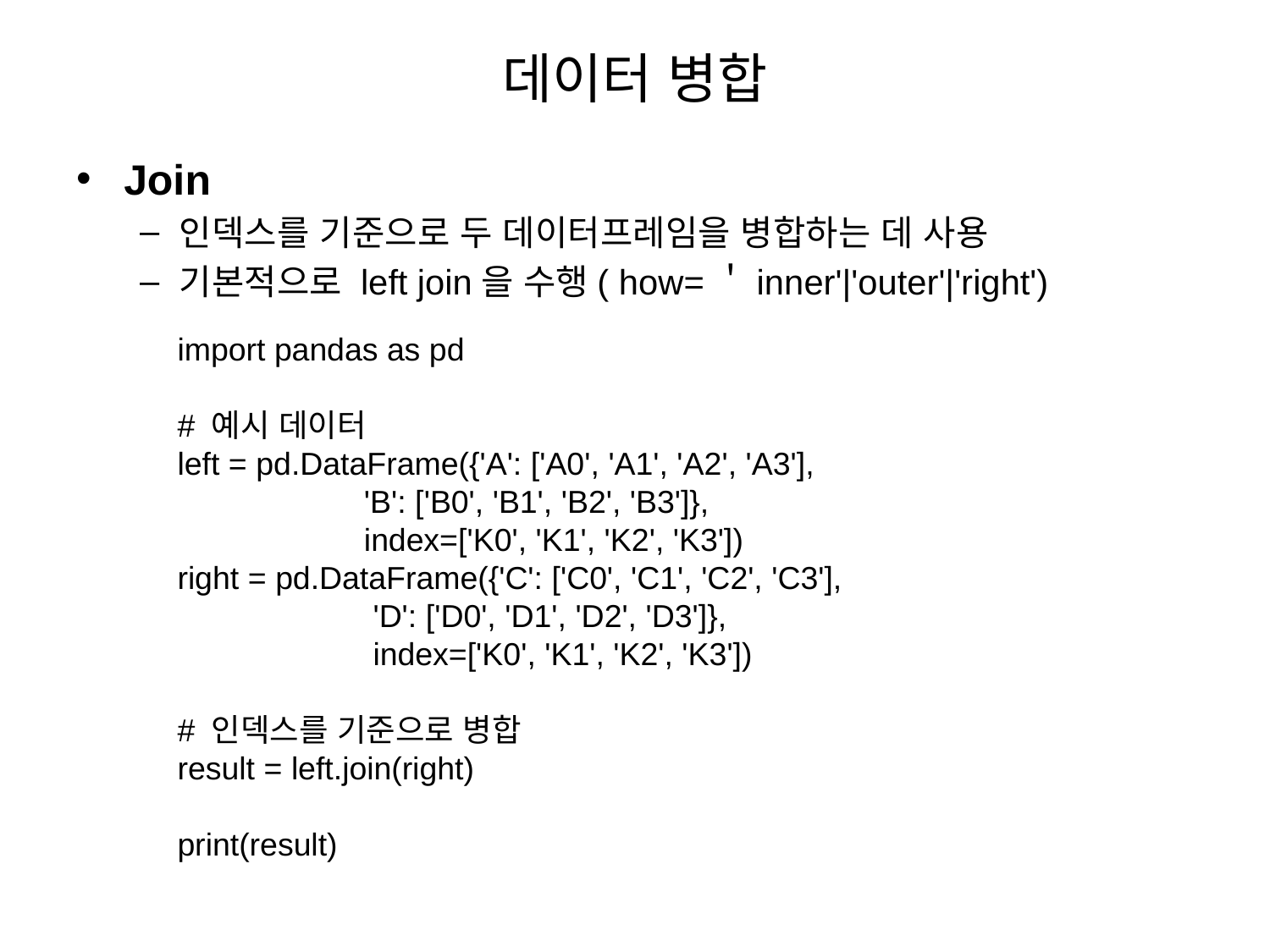

# 데이터 병합
Join
인덱스를 기준으로 두 데이터프레임을 병합하는 데 사용
기본적으로 left join을 수행( how=＇inner'|'outer'|'right')
import pandas as pd

# 예시 데이터
left = pd.DataFrame({'A': ['A0', 'A1', 'A2', 'A3'],
                     'B': ['B0', 'B1', 'B2', 'B3']},
                     index=['K0', 'K1', 'K2', 'K3'])
right = pd.DataFrame({'C': ['C0', 'C1', 'C2', 'C3'],
                      'D': ['D0', 'D1', 'D2', 'D3']},
                      index=['K0', 'K1', 'K2', 'K3'])

# 인덱스를 기준으로 병합
result = left.join(right)

print(result)